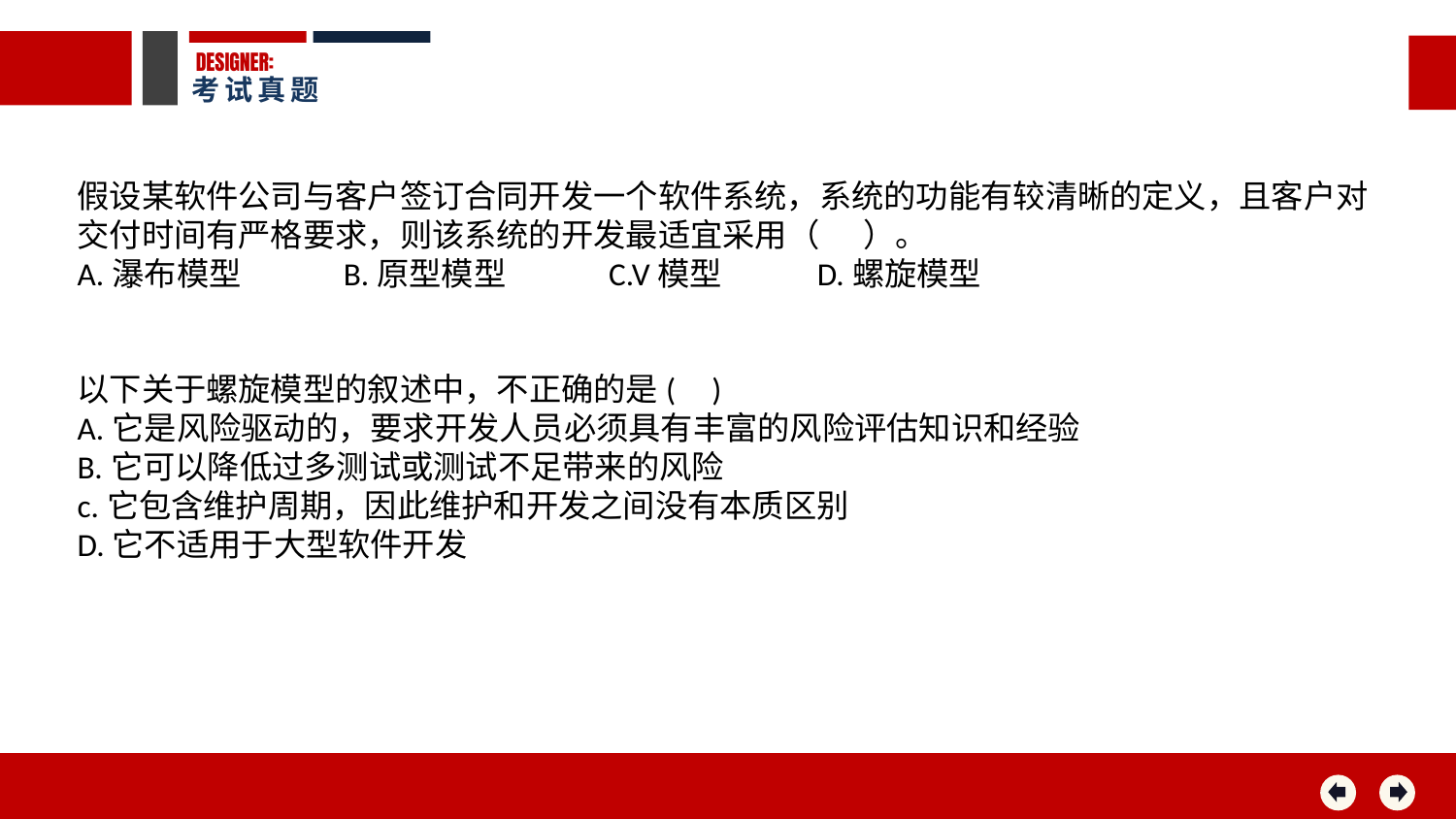

DESIGNER:
考试真题
假设某软件公司与客户签订合同开发一个软件系统，系统的功能有较清晰的定义，且客户对交付时间有严格要求，则该系统的开发最适宜采用（      ）。
A.瀑布模型             B.原型模型             C.V模型            D.螺旋模型

以下关于螺旋模型的叙述中，不正确的是(     )
A.它是风险驱动的，要求开发人员必须具有丰富的风险评估知识和经验
B.它可以降低过多测试或测试不足带来的风险
c.它包含维护周期，因此维护和开发之间没有本质区别
D.它不适用于大型软件开发